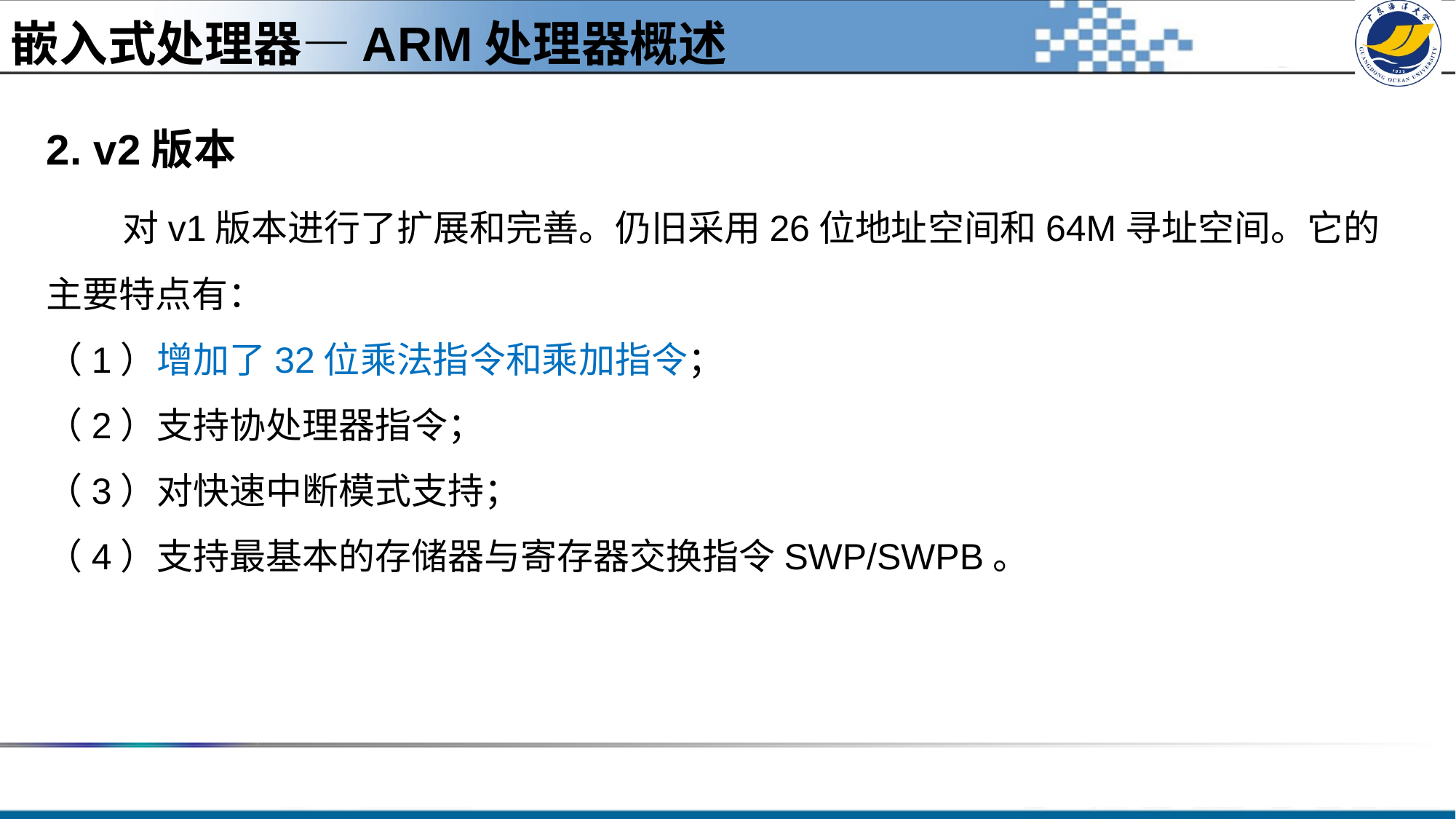

嵌入式处理器—ARM处理器概述
2. v2版本
       对v1版本进行了扩展和完善。仍旧采用26位地址空间和64M寻址空间。它的主要特点有：
（1）增加了32位乘法指令和乘加指令；
（2）支持协处理器指令；
（3）对快速中断模式支持；
（4）支持最基本的存储器与寄存器交换指令SWP/SWPB。
38